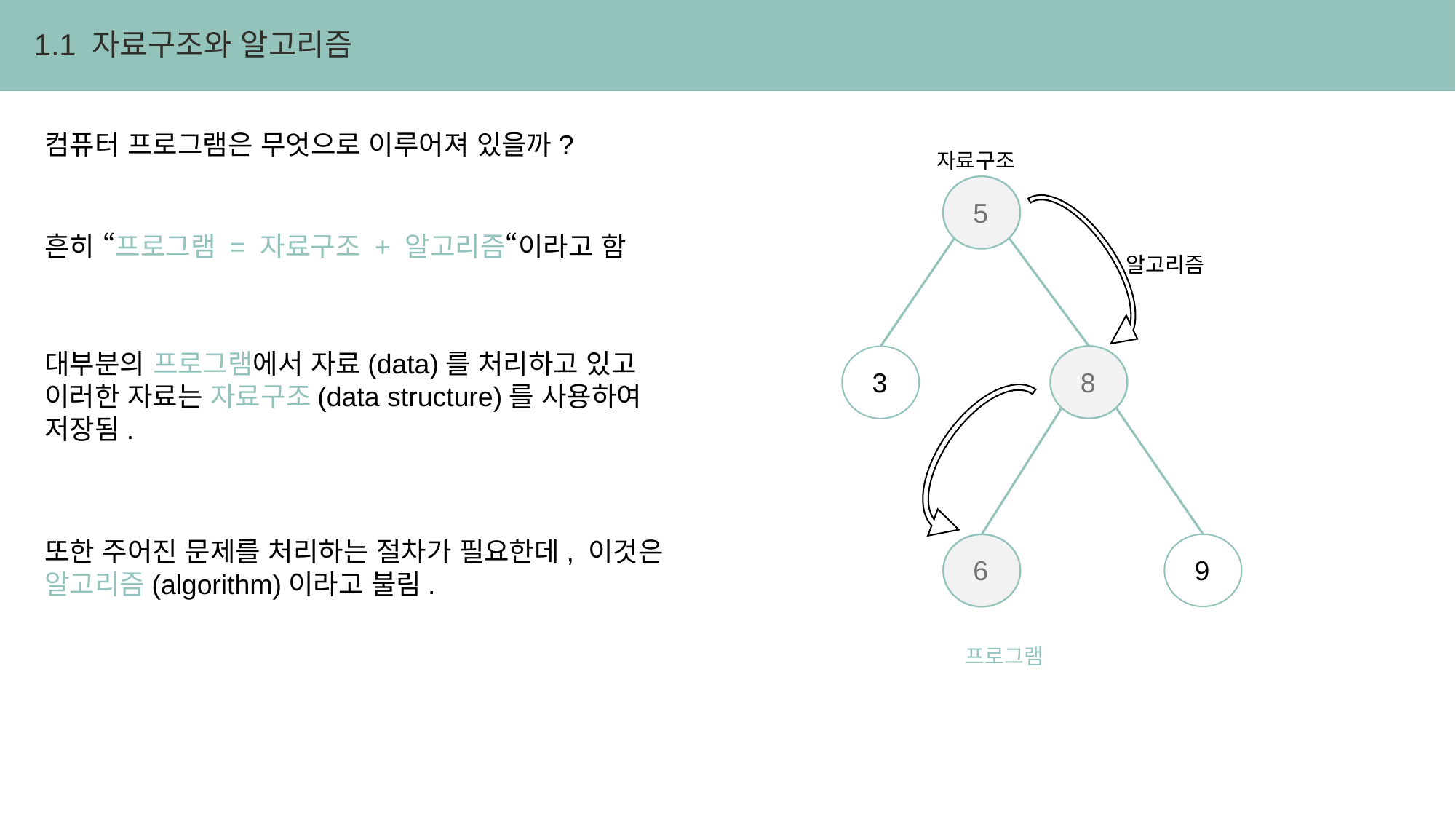

1.1 자료구조와 알고리즘
컴퓨터 프로그램은 무엇으로 이루어져 있을까?
자료구조

5

흔히 “프로그램 = 자료구조 + 알고리즘“이라고 함
알고리즘
대부분의 프로그램에서 자료(data)를 처리하고 있고 이러한 자료는 자료구조(data structure)를 사용하여 저장됨.

3
8

또한 주어진 문제를 처리하는 절차가 필요한데, 이것은 알고리즘(algorithm)이라고 불림.

6
9
프로그램